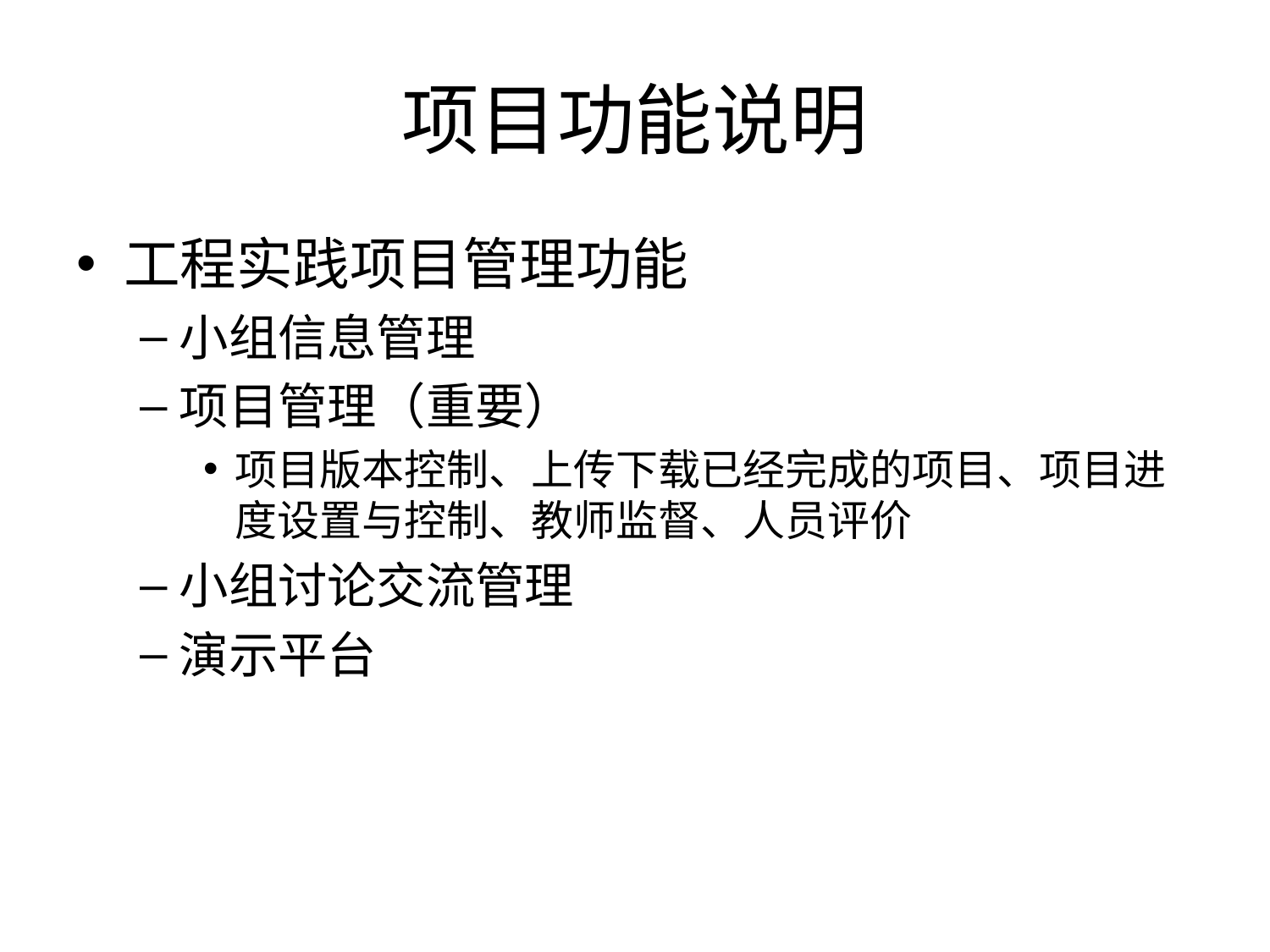

# 项目功能说明
工程实践项目管理功能
小组信息管理
项目管理（重要）
项目版本控制、上传下载已经完成的项目、项目进度设置与控制、教师监督、人员评价
小组讨论交流管理
演示平台